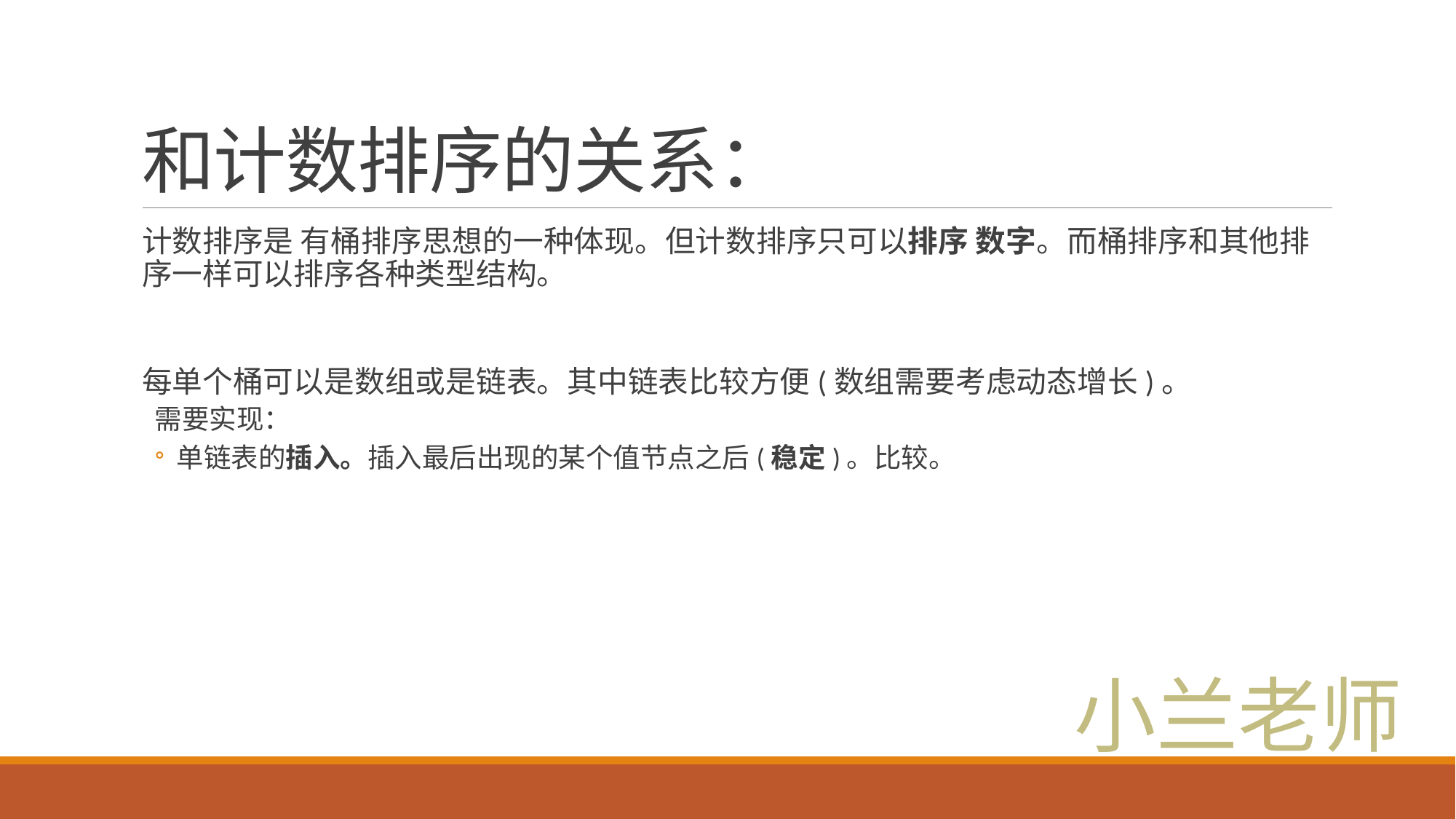

# 和计数排序的关系：
计数排序是 有桶排序思想的一种体现。但计数排序只可以排序 数字。而桶排序和其他排序一样可以排序各种类型结构。

每单个桶可以是数组或是链表。其中链表比较方便(数组需要考虑动态增长)。
需要实现：
单链表的插入。插入最后出现的某个值节点之后(稳定)。比较。